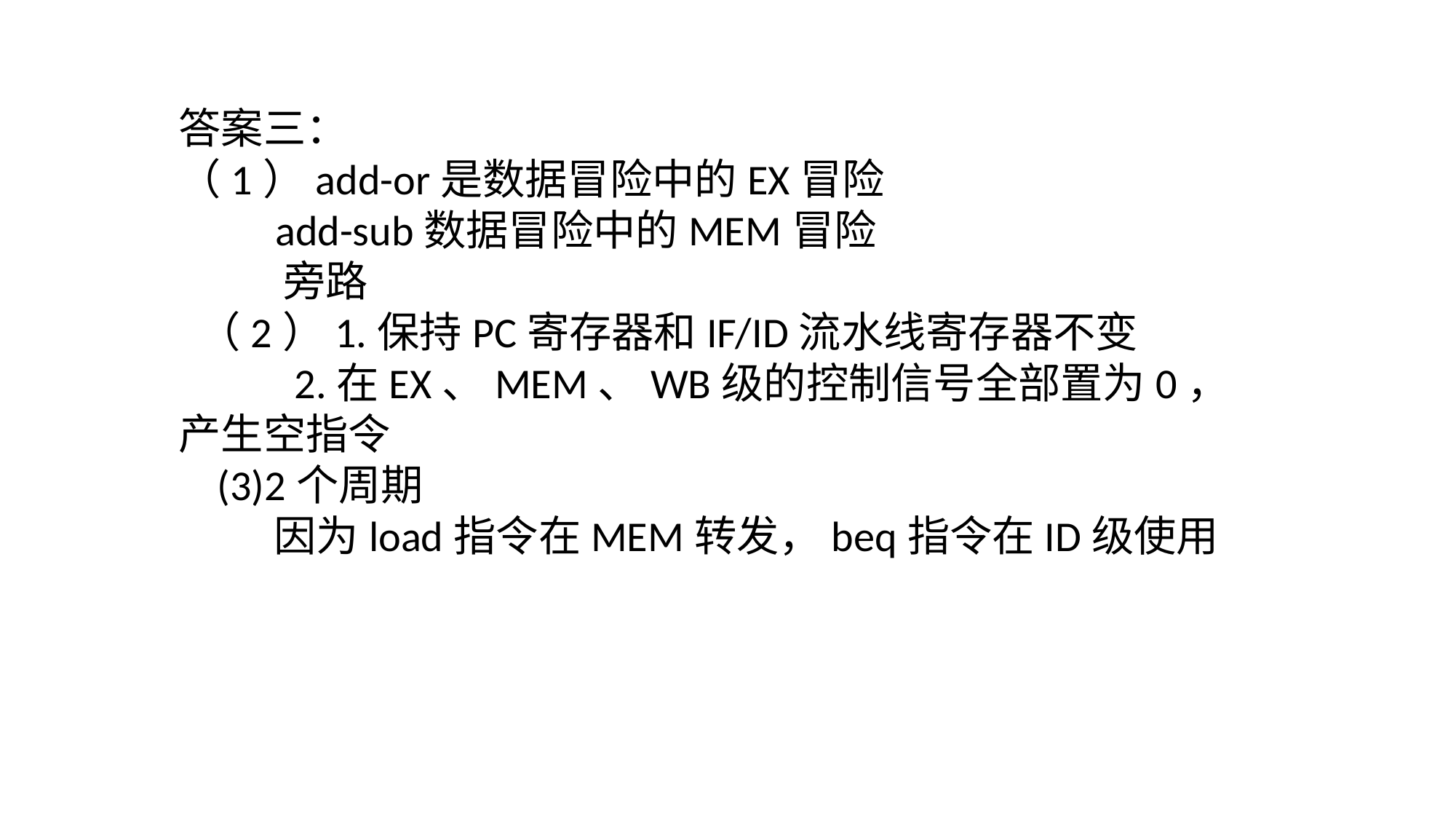

答案三：
（1）add-or是数据冒险中的EX冒险
          add-sub数据冒险中的MEM冒险
          旁路
 （2）1.保持PC寄存器和IF/ID流水线寄存器不变
            2.在EX、MEM、WB级的控制信号全部置为0，产生空指令
    (3)2个周期
         因为load指令在MEM转发，beq指令在ID级使用